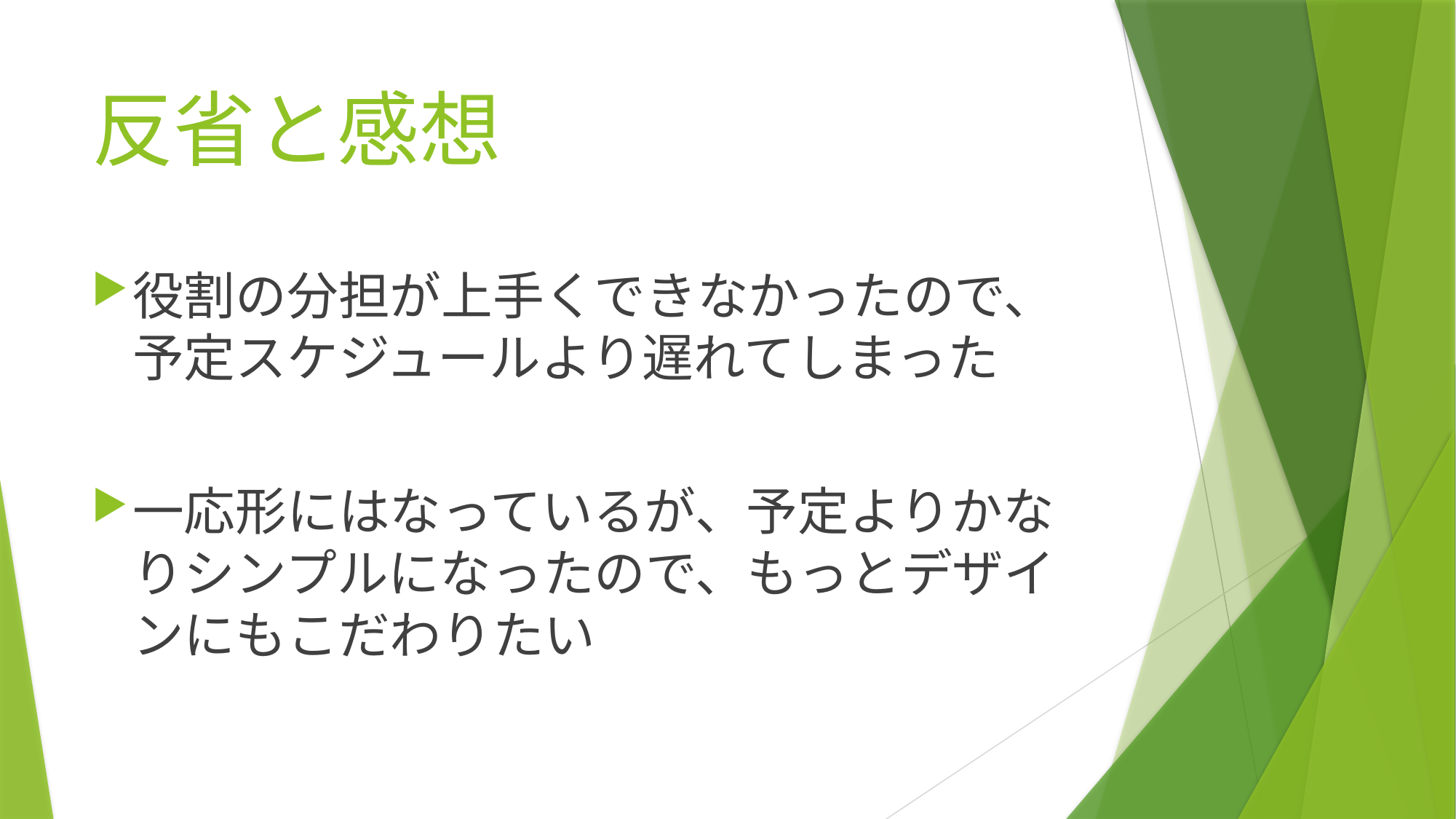

# 反省と感想
役割の分担が上手くできなかったので、予定スケジュールより遅れてしまった

一応形にはなっているが、予定よりかなりシンプルになったので、もっとデザインにもこだわりたい